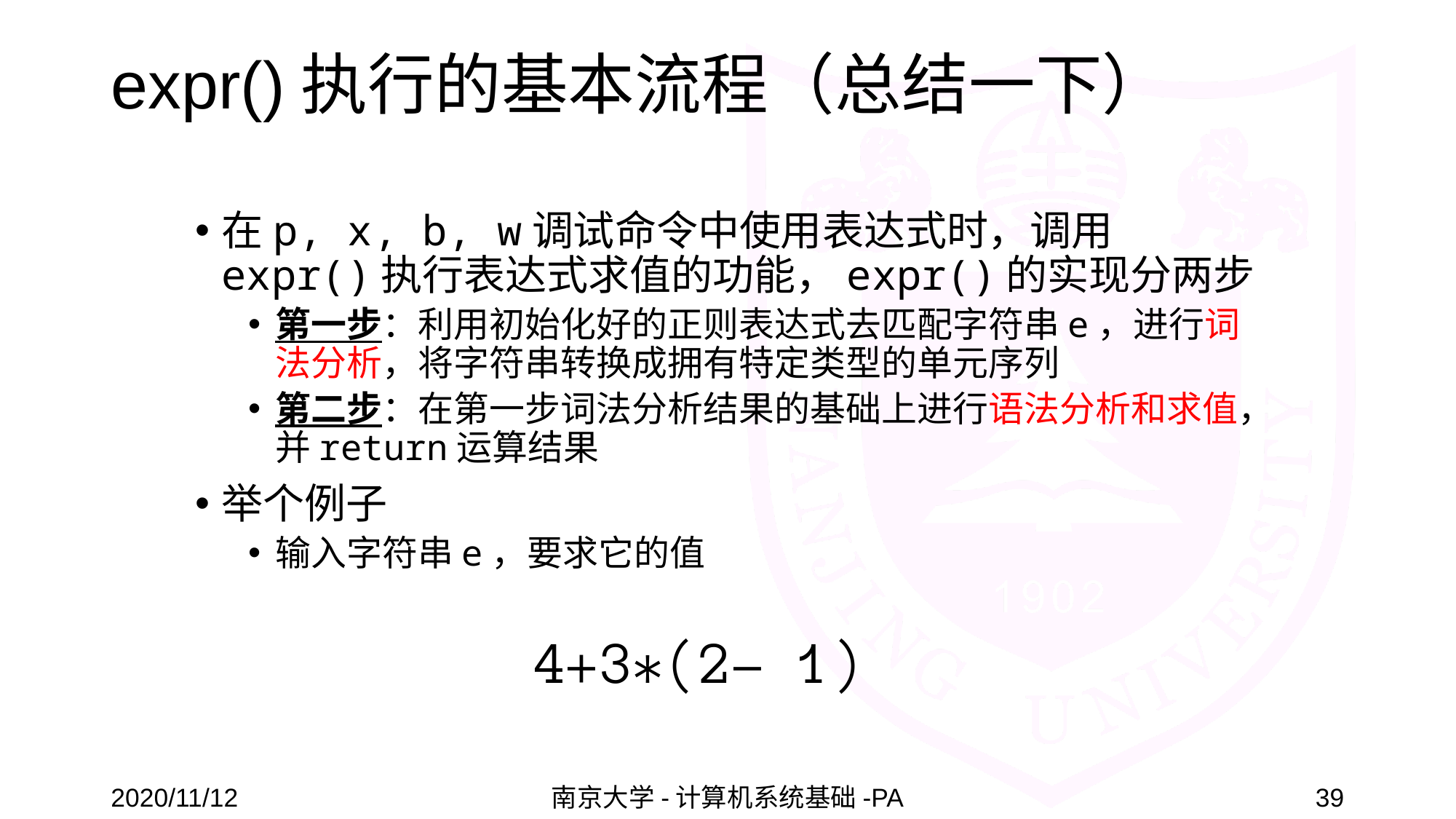

# expr()执行的基本流程（总结一下）
在p, x, b, w调试命令中使用表达式时，调用expr()执行表达式求值的功能，expr()的实现分两步
第一步：利用初始化好的正则表达式去匹配字符串e，进行词法分析，将字符串转换成拥有特定类型的单元序列
第二步：在第一步词法分析结果的基础上进行语法分析和求值，并return运算结果
举个例子
输入字符串e，要求它的值

4+3*(2- 1)
2020/11/12
南京大学-计算机系统基础-PA
39